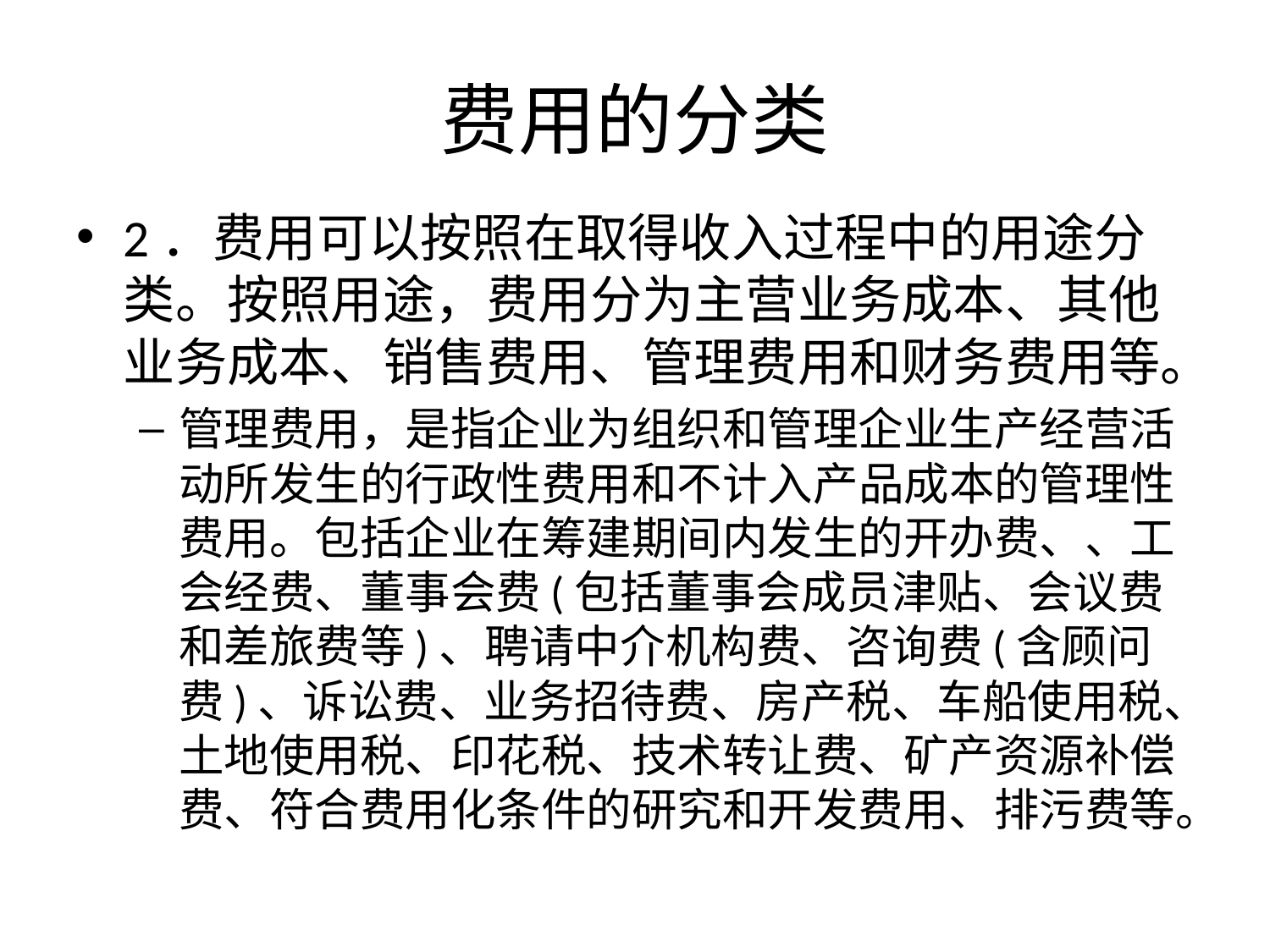

# 费用的分类
2．费用可以按照在取得收入过程中的用途分类。按照用途，费用分为主营业务成本、其他业务成本、销售费用、管理费用和财务费用等。
管理费用，是指企业为组织和管理企业生产经营活动所发生的行政性费用和不计入产品成本的管理性费用。包括企业在筹建期间内发生的开办费、、工会经费、董事会费(包括董事会成员津贴、会议费和差旅费等)、聘请中介机构费、咨询费(含顾问费)、诉讼费、业务招待费、房产税、车船使用税、土地使用税、印花税、技术转让费、矿产资源补偿费、符合费用化条件的研究和开发费用、排污费等。